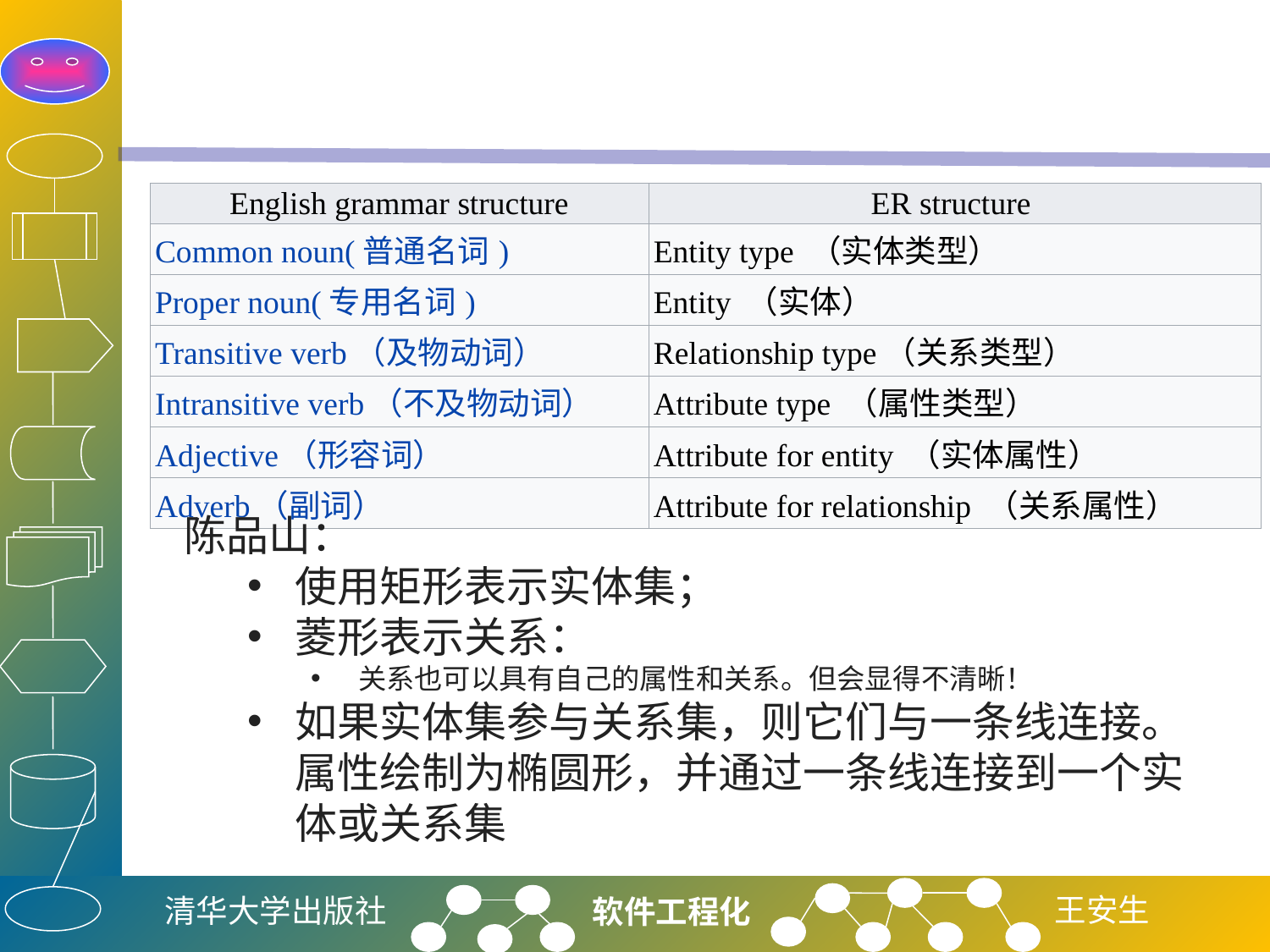

#
| English grammar structure | ER structure |
| --- | --- |
| Common noun(普通名词) | Entity type （实体类型） |
| Proper noun(专用名词) | Entity （实体） |
| Transitive verb（及物动词） | Relationship type（关系类型） |
| Intransitive verb（不及物动词） | Attribute type （属性类型） |
| Adjective（形容词） | Attribute for entity （实体属性） |
| Adverb（副词） | Attribute for relationship （关系属性） |
陈品山：
使用矩形表示实体集；
菱形表示关系：
关系也可以具有自己的属性和关系。但会显得不清晰！
如果实体集参与关系集，则它们与一条线连接。
属性绘制为椭圆形，并通过一条线连接到一个实体或关系集